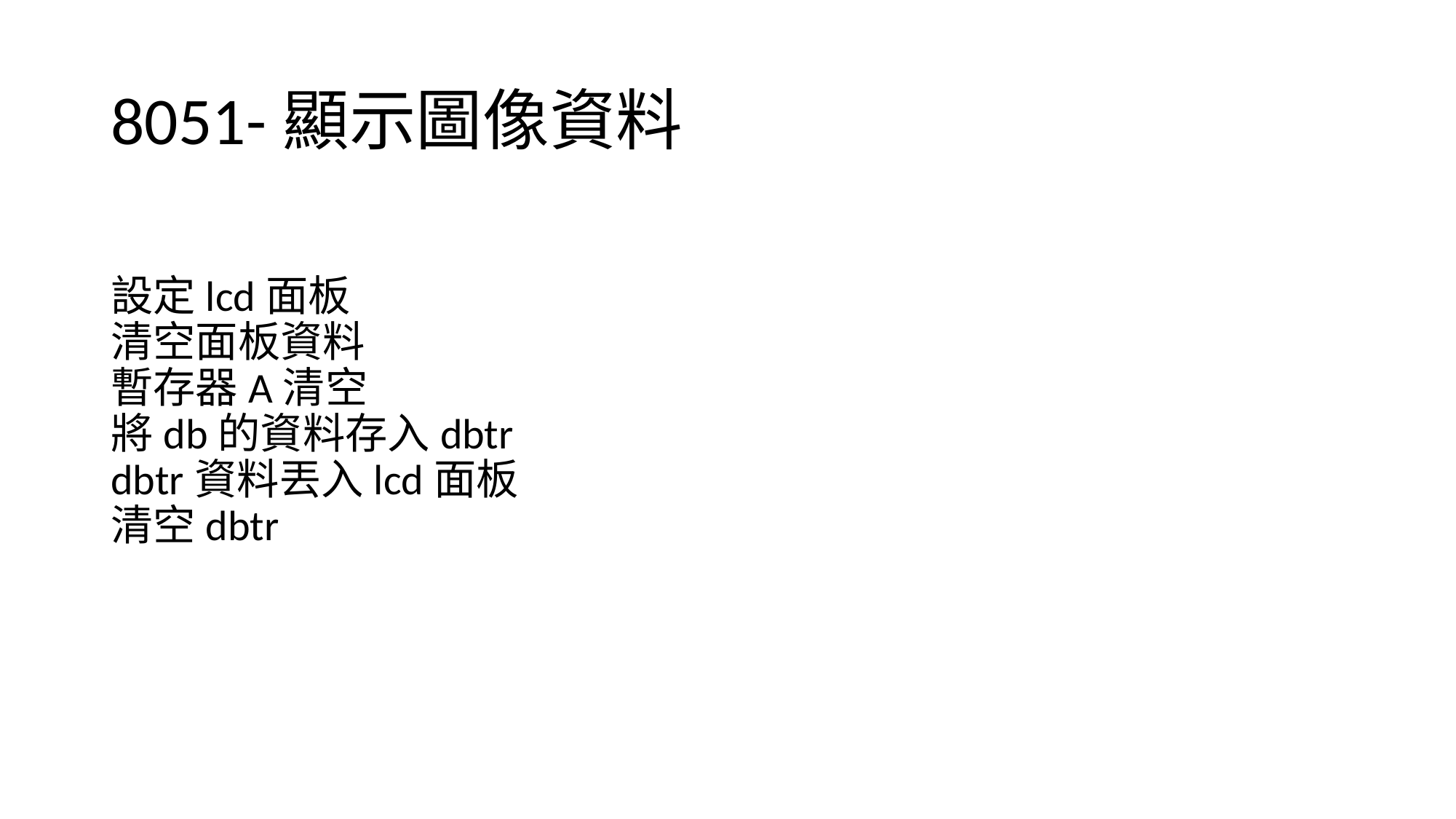

# 8051-顯示圖像資料

設定lcd面板
清空面板資料
暫存器A清空
將db的資料存入dbtr
dbtr資料丟入lcd面板
清空dbtr